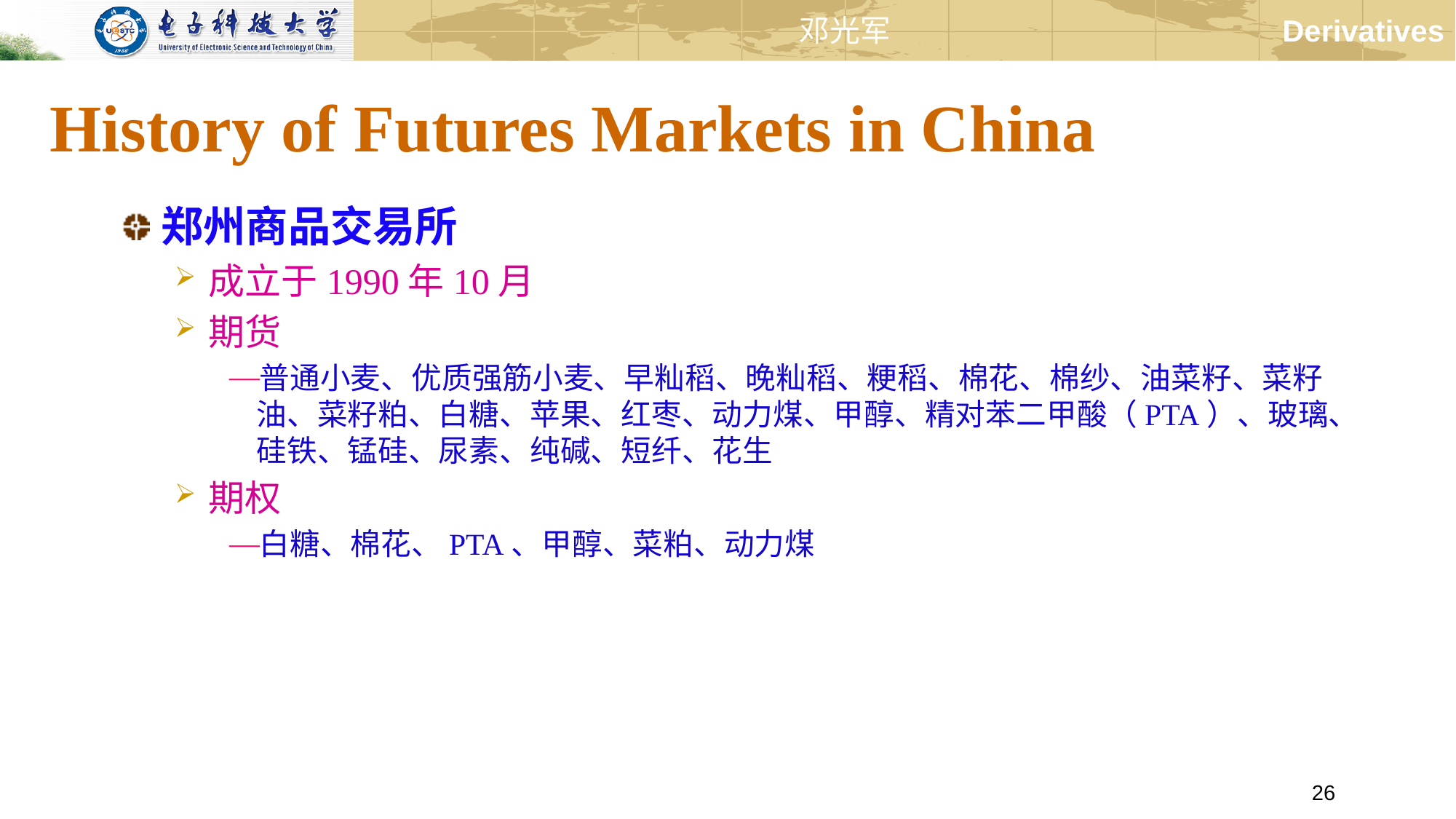

# History of Futures Markets in China
郑州商品交易所
成立于1990年10月
期货
普通小麦、优质强筋小麦、早籼稻、晚籼稻、粳稻、棉花、棉纱、油菜籽、菜籽油、菜籽粕、白糖、苹果、红枣、动力煤、甲醇、精对苯二甲酸（PTA）、玻璃、硅铁、锰硅、尿素、纯碱、短纤、花生
期权
白糖、棉花、PTA、甲醇、菜粕、动力煤